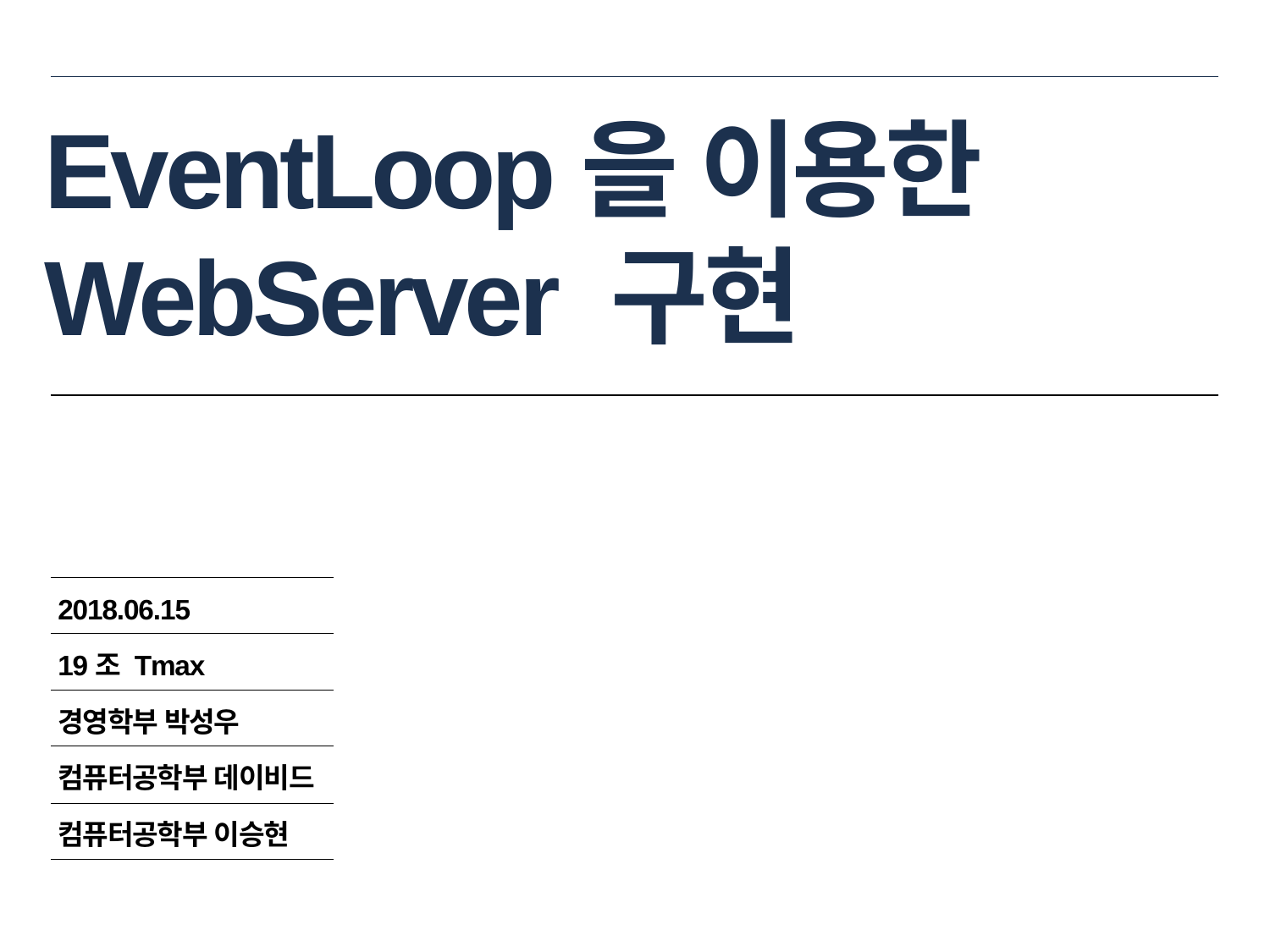

# EventLoop을 이용한 WebServer 구현
2018.06.15
19조 Tmax
경영학부 박성우
컴퓨터공학부 데이비드
컴퓨터공학부 이승현